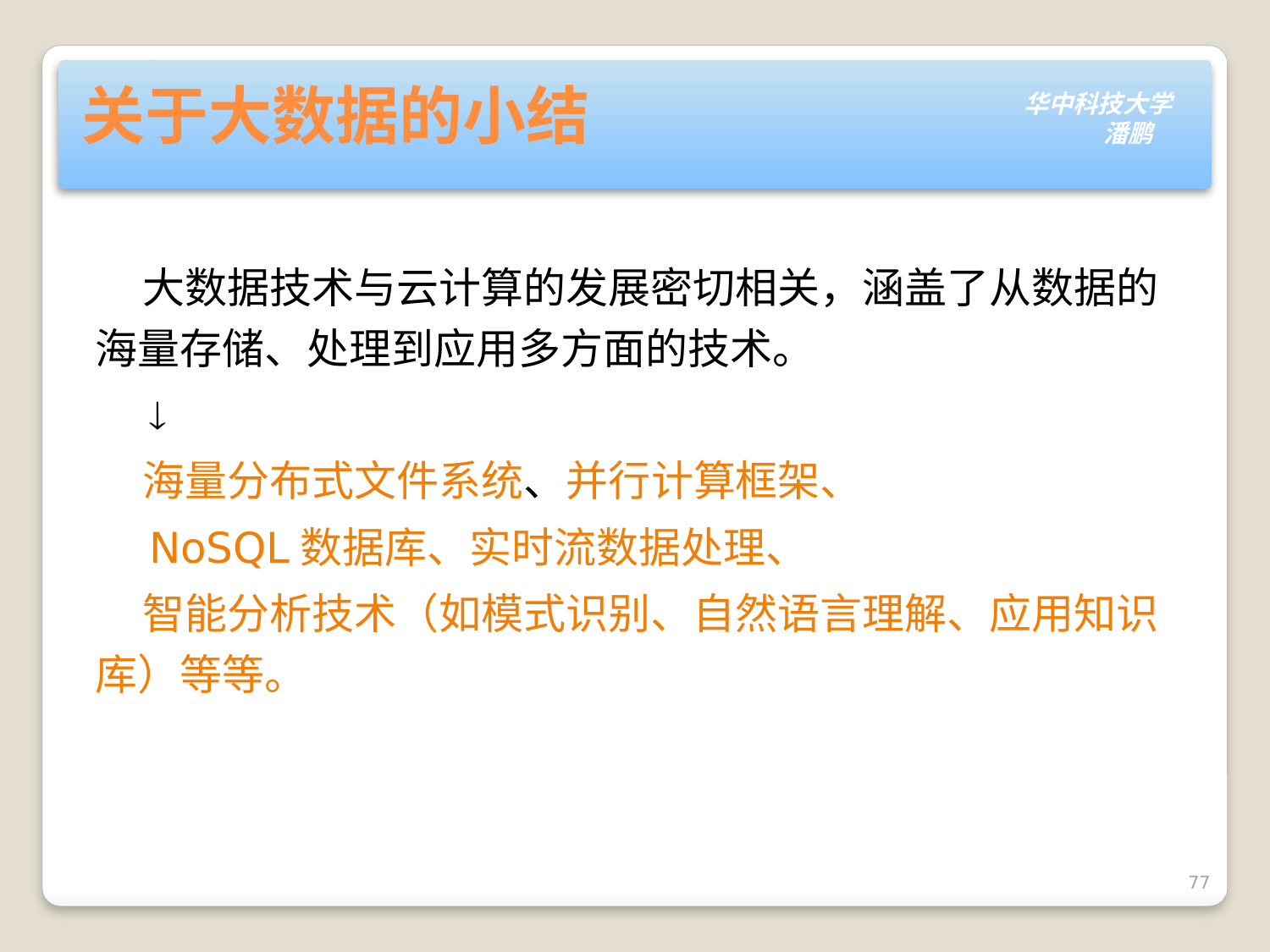

# 关于大数据的小结
    大数据技术与云计算的发展密切相关，涵盖了从数据的海量存储、处理到应用多方面的技术。
    ↓
    海量分布式文件系统、并行计算框架、
    NoSQL数据库、实时流数据处理、
    智能分析技术（如模式识别、自然语言理解、应用知识库）等等。
77